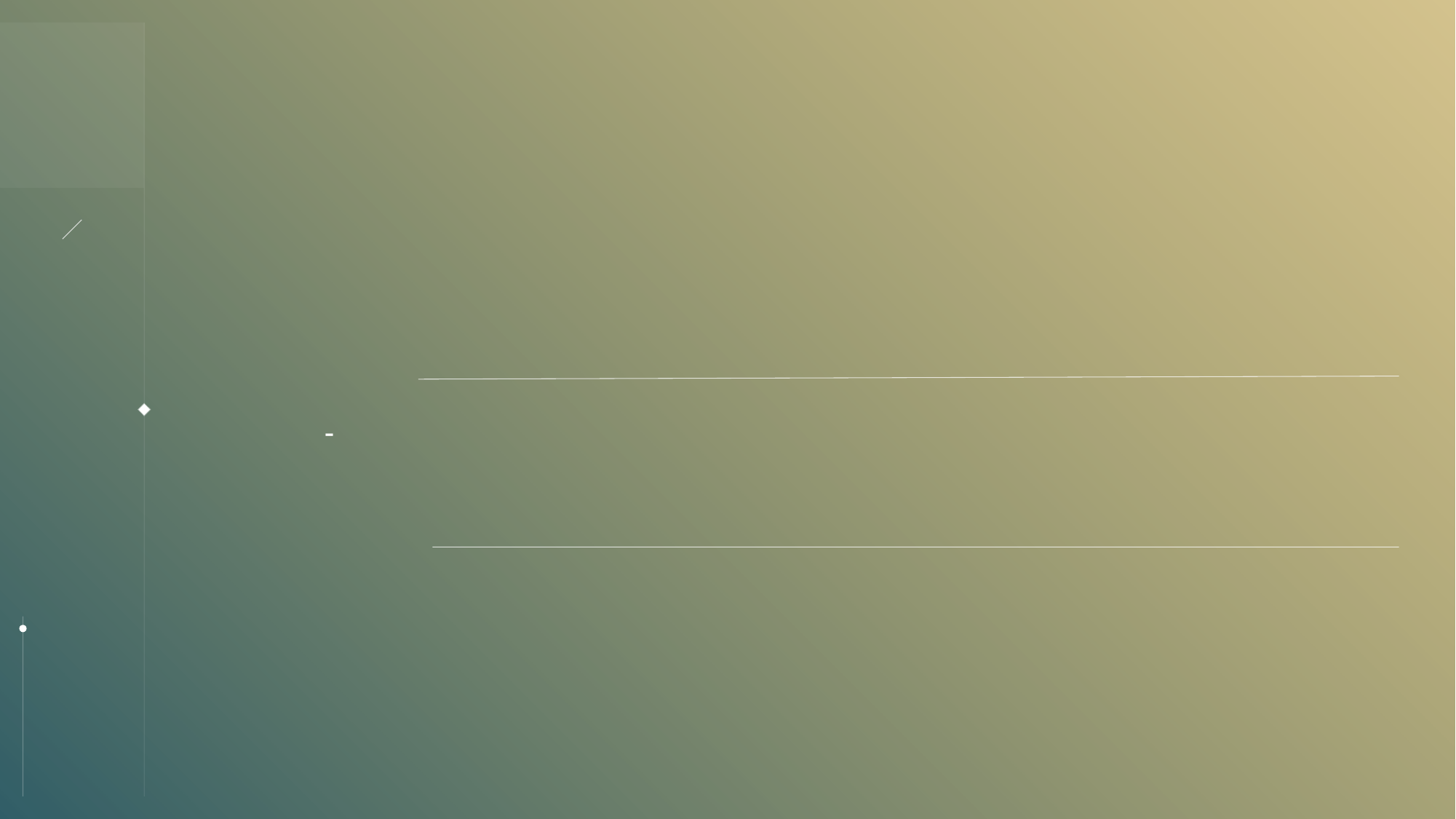

2019 서울  인공지능 챗봇 톤
# Seoul_Culture_Vot
서울시 문화공간정보 및 문화행사를 알려주는 봇
	- 서울시 문화공간(박물관,공연장)을 쉽게 찾고 지역과 장르를 사용자가 선택하여
 		사용자가 원하는 문화공간 정보 및 문화행사정보를 얻기 위함

4